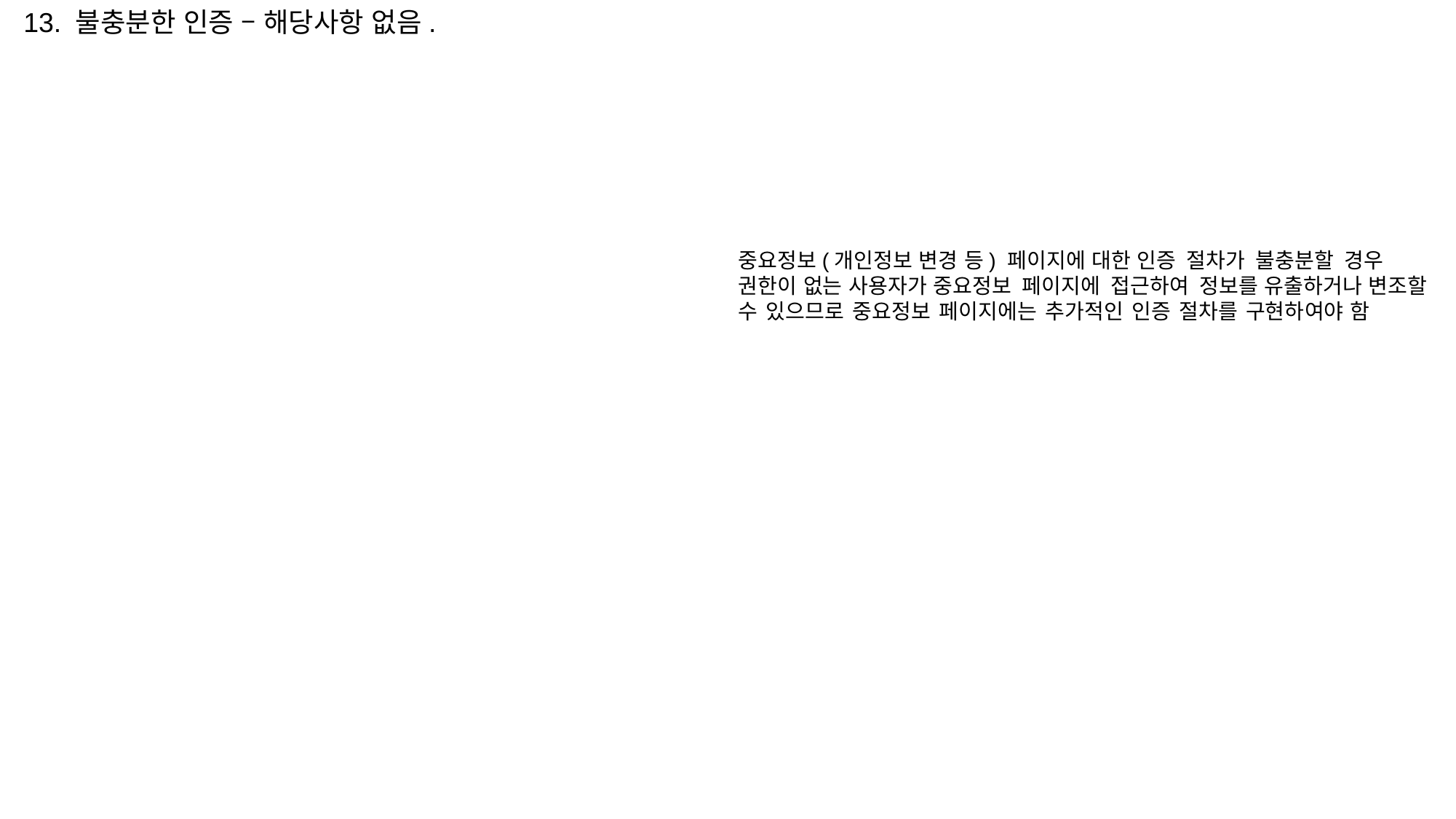

13. 불충분한 인증 – 해당사항 없음.
중요정보(개인정보 변경 등) 페이지에 대한 인증 절차가 불충분할 경우 권한이 없는 사용자가 중요정보 페이지에 접근하여 정보를 유출하거나 변조할 수 있으므로 중요정보 페이지에는 추가적인 인증 절차를 구현하여야 함